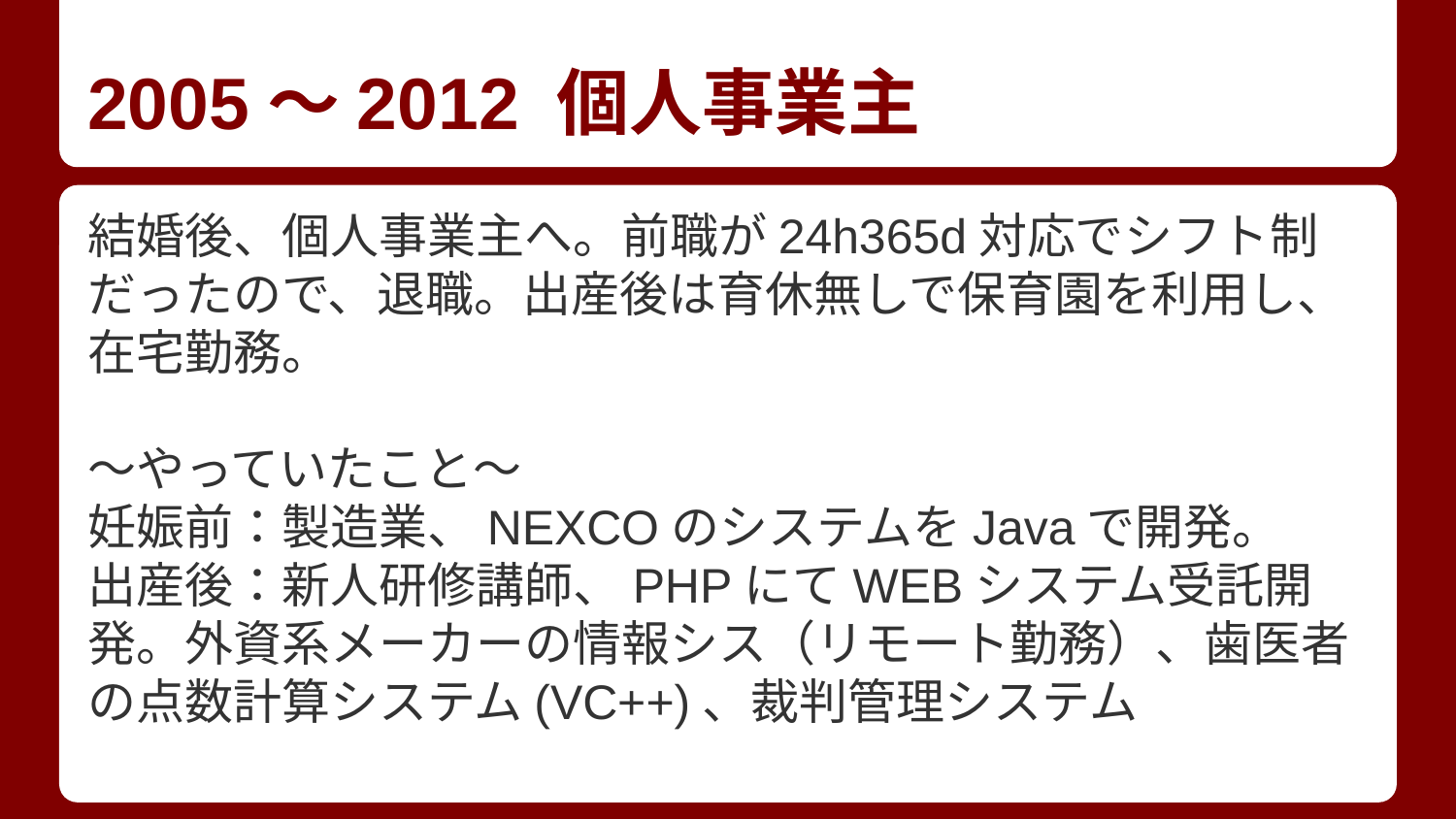

# 2005〜2012 個人事業主
結婚後、個人事業主へ。前職が24h365d対応でシフト制だったので、退職。出産後は育休無しで保育園を利用し、在宅勤務。

〜やっていたこと〜
妊娠前：製造業、NEXCOのシステムをJavaで開発。
出産後：新人研修講師、PHPにてWEBシステム受託開発。外資系メーカーの情報シス（リモート勤務）、歯医者の点数計算システム(VC++)、裁判管理システム